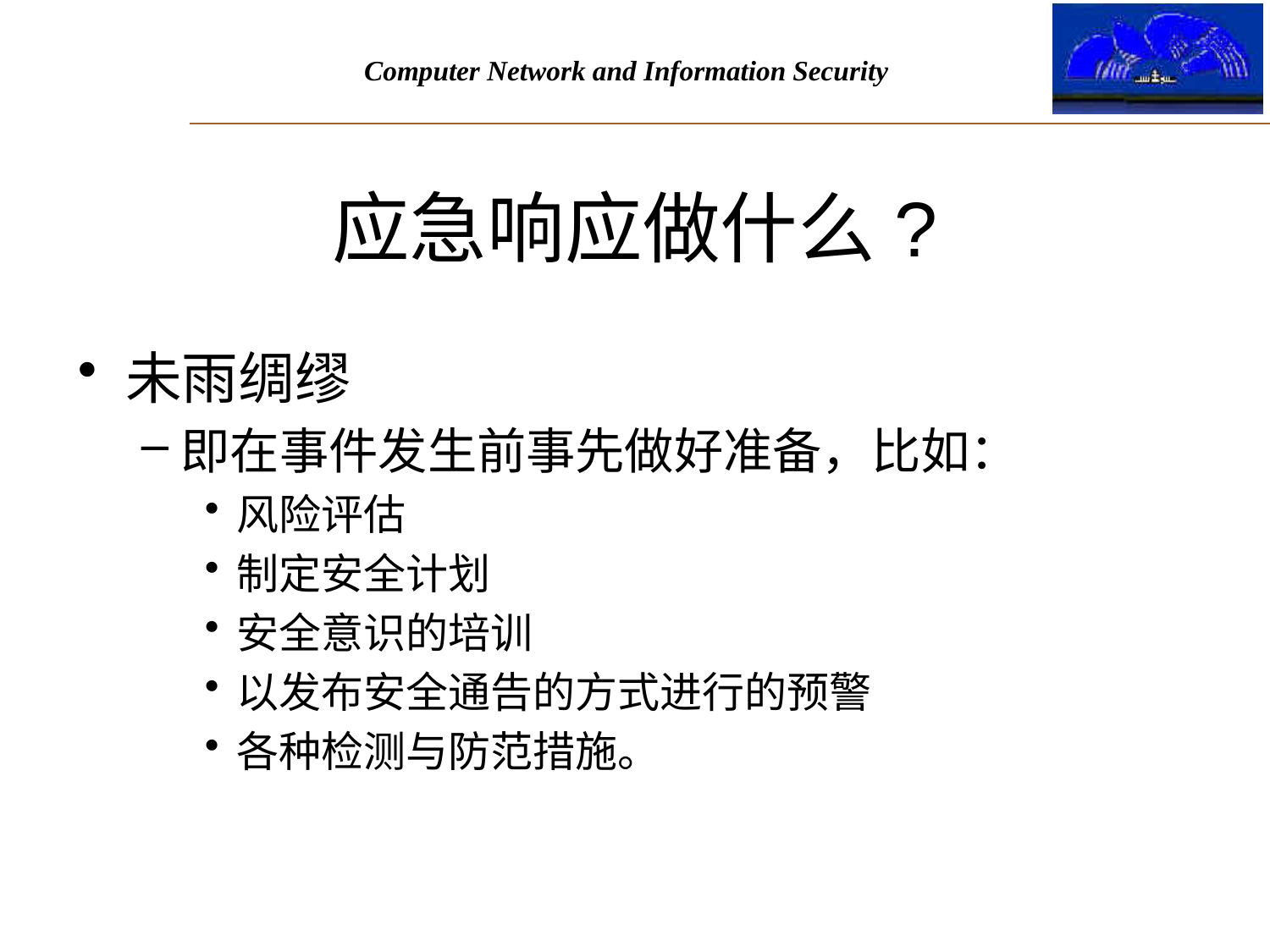

# 应急响应做什么?
未雨绸缪
即在事件发生前事先做好准备，比如：
风险评估
制定安全计划
安全意识的培训
以发布安全通告的方式进行的预警
各种检测与防范措施。